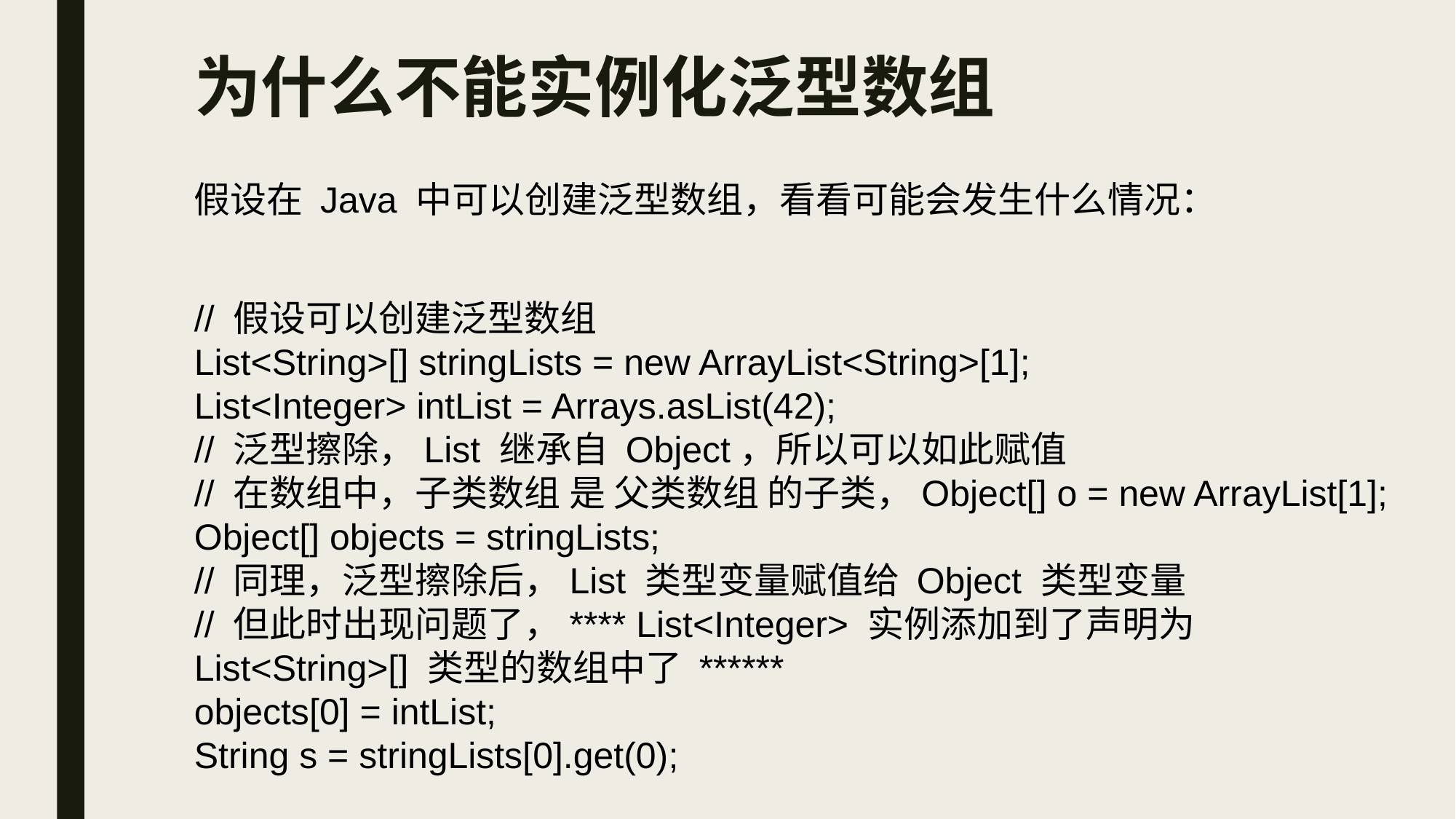

# 为什么不能实例化泛型数组
假设在 Java 中可以创建泛型数组，看看可能会发生什么情况：
// 假设可以创建泛型数组
List<String>[] stringLists = new ArrayList<String>[1];
List<Integer> intList = Arrays.asList(42);
// 泛型擦除，List 继承自 Object，所以可以如此赋值
// 在数组中，子类数组 是 父类数组 的子类，Object[] o = new ArrayList[1];
Object[] objects = stringLists;
// 同理，泛型擦除后，List 类型变量赋值给 Object 类型变量
// 但此时出现问题了，**** List<Integer> 实例添加到了声明为 List<String>[] 类型的数组中了 ******
objects[0] = intList;
String s = stringLists[0].get(0);